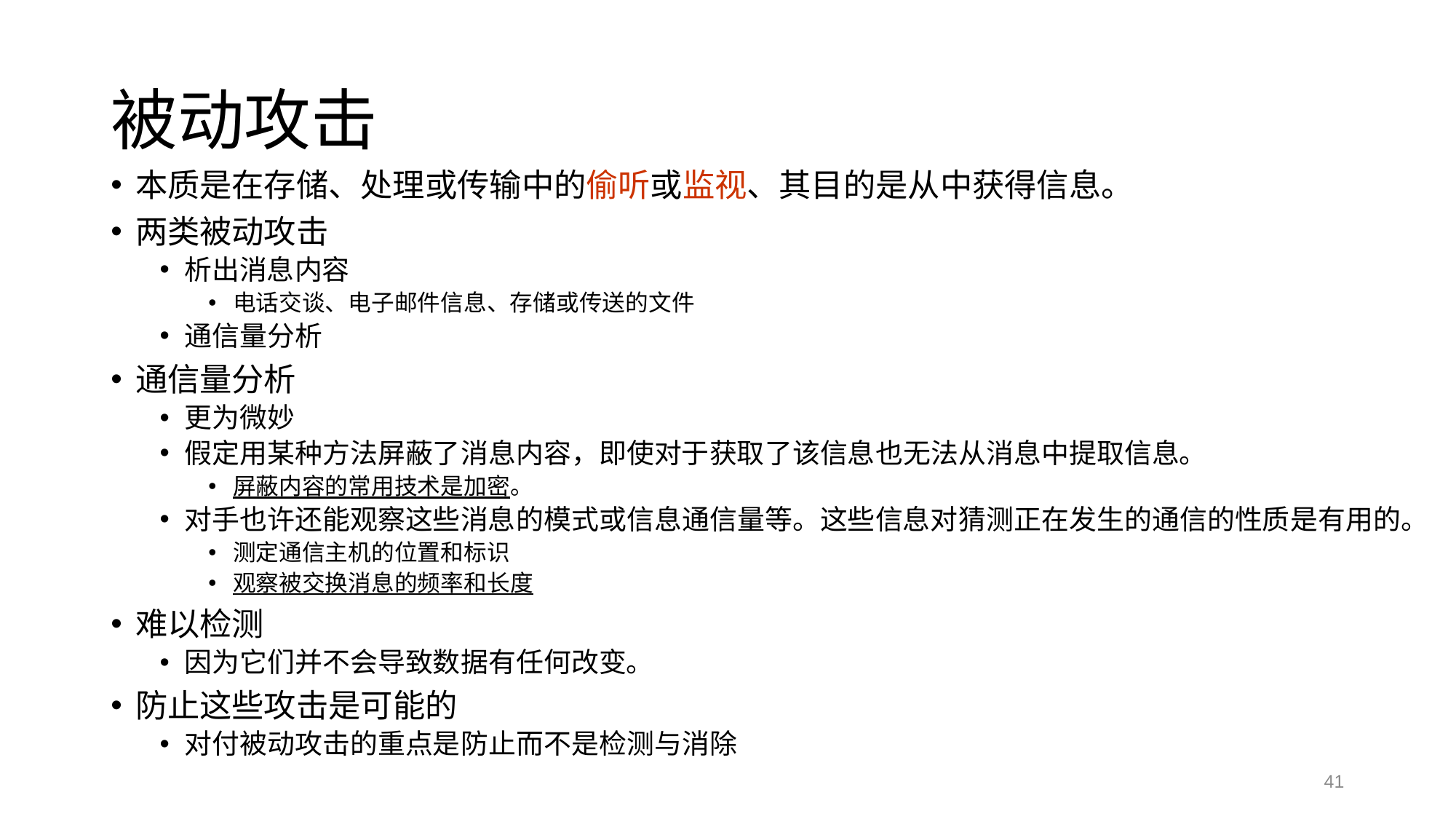

# 被动攻击
本质是在存储、处理或传输中的偷听或监视、其目的是从中获得信息。
两类被动攻击
析出消息内容
电话交谈、电子邮件信息、存储或传送的文件
通信量分析
通信量分析
更为微妙
假定用某种方法屏蔽了消息内容，即使对于获取了该信息也无法从消息中提取信息。
屏蔽内容的常用技术是加密。
对手也许还能观察这些消息的模式或信息通信量等。这些信息对猜测正在发生的通信的性质是有用的。
测定通信主机的位置和标识
观察被交换消息的频率和长度
难以检测
因为它们并不会导致数据有任何改变。
防止这些攻击是可能的
对付被动攻击的重点是防止而不是检测与消除

41